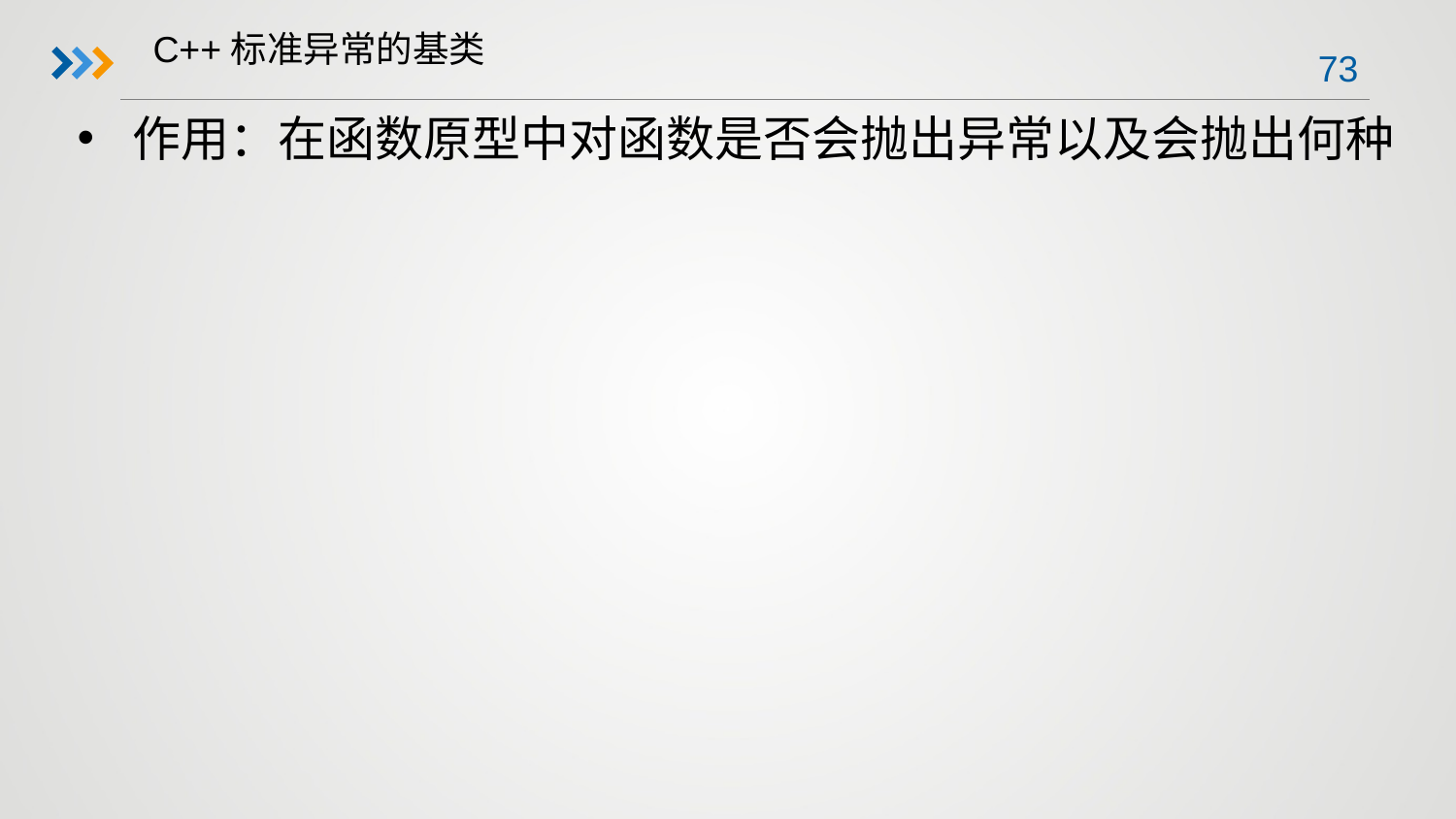

C++标准异常的基类

作用：在函数原型中对函数是否会抛出异常以及会抛出何种